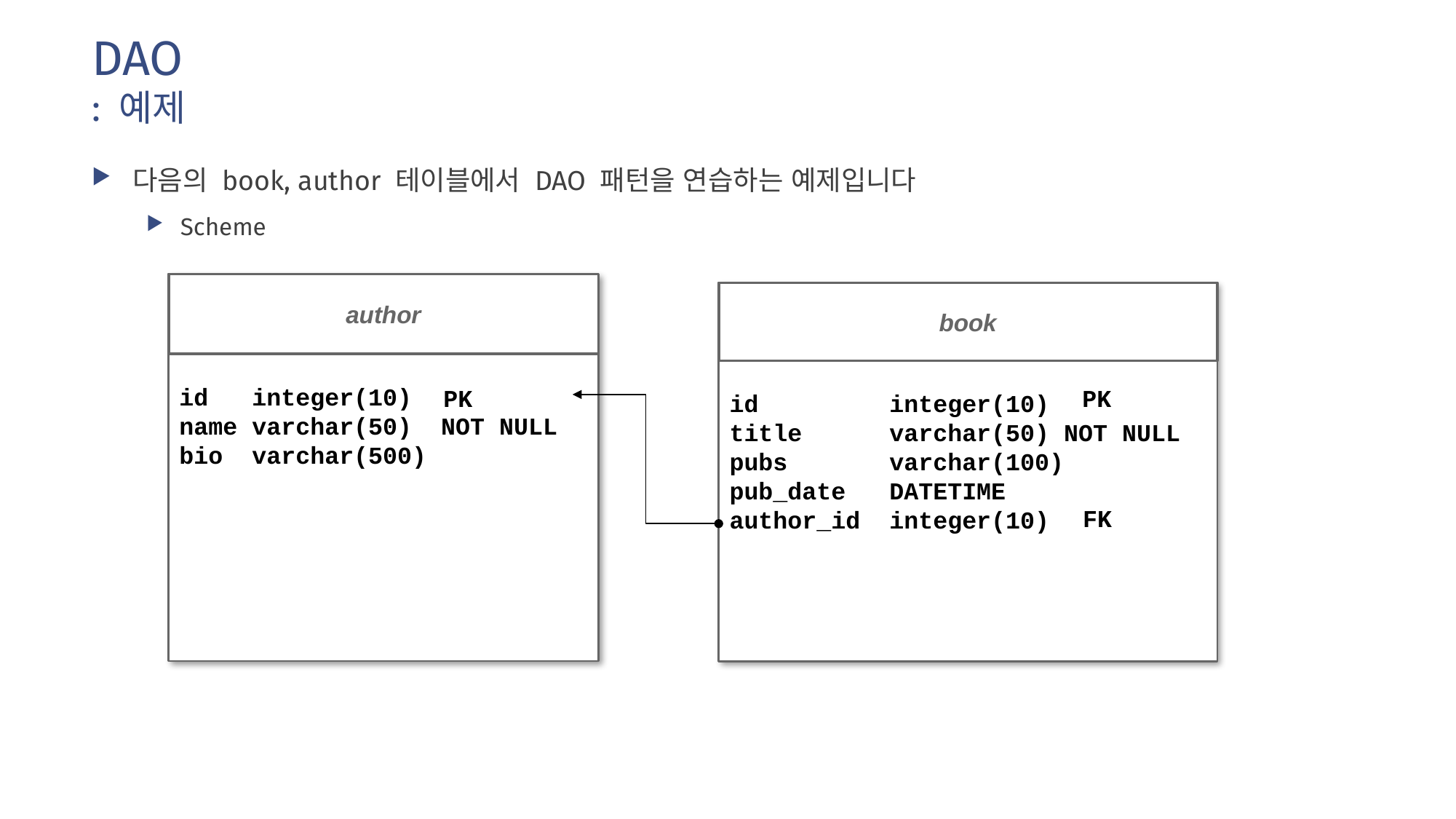

# DAO : 예제
다음의 book, author 테이블에서 DAO 패턴을 연습하는 예제입니다
Scheme

author
id   integer(10)
name varchar(50)  NOT NULL
bio  varchar(500)

book
id         integer(10)
title      varchar(50) NOT NULL
pubs       varchar(100)
pub_date   DATETIME
author_id  integer(10)
PK
PK
FK